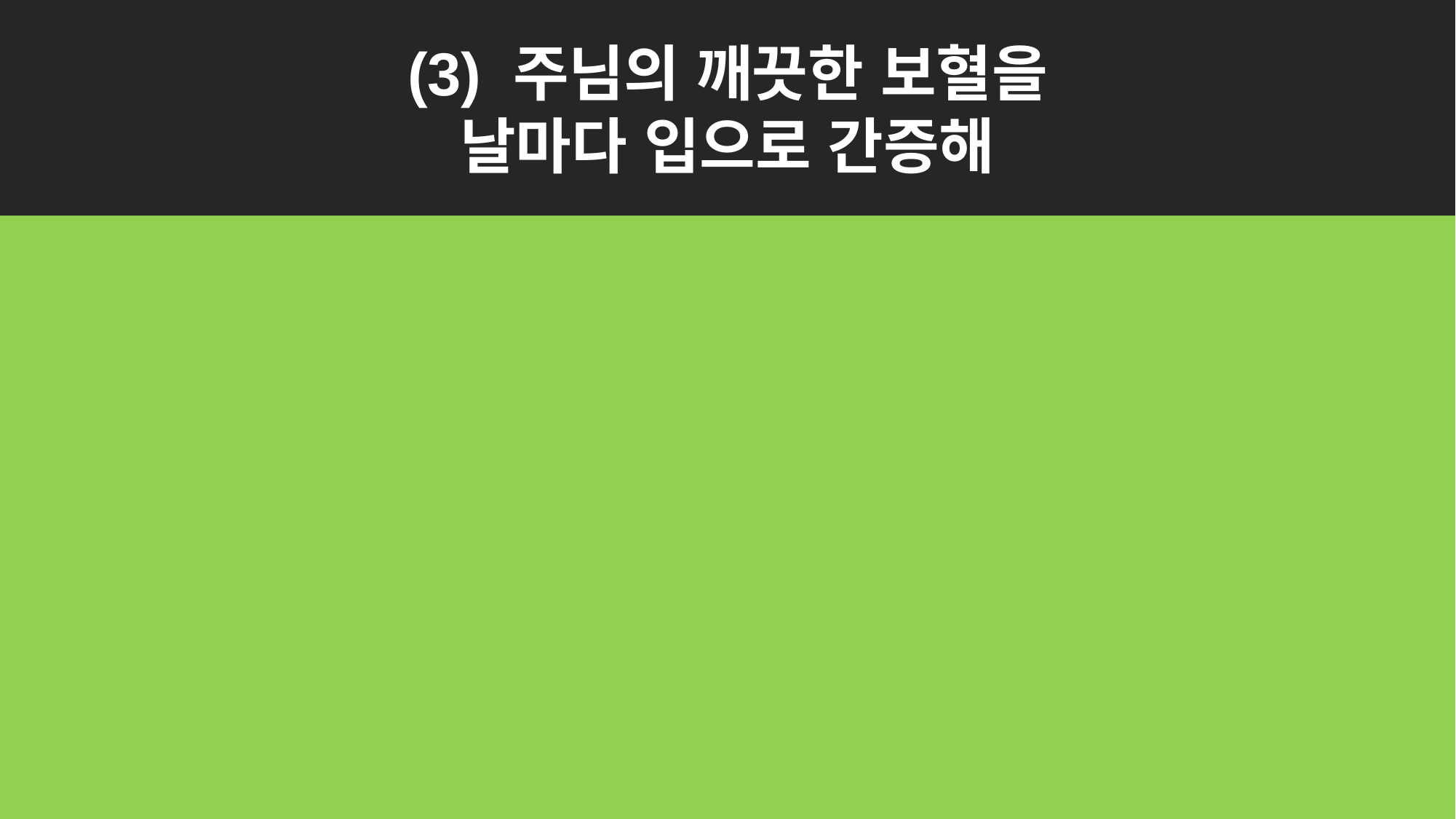

(3) 주님의 깨끗한 보혈을
날마다 입으로 간증해